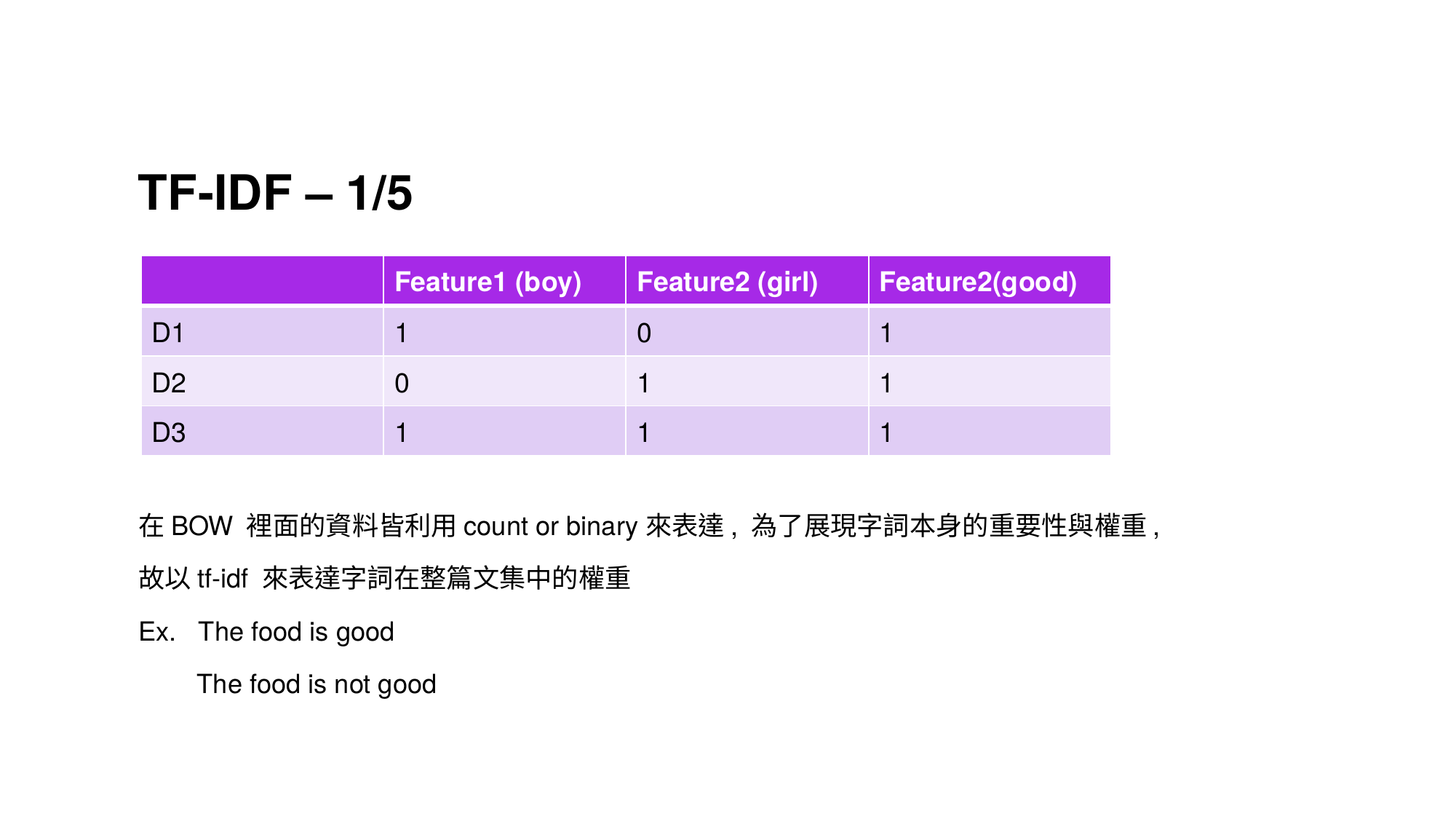

# TF-IDF – 1/5
|  | Feature1 (boy) | Feature2 (girl) | Feature2(good) |
| --- | --- | --- | --- |
| D1 | 1 | 0 | 1 |
| D2 | 0 | 1 | 1 |
| D3 | 1 | 1 | 1 |
在BOW 裡面的資料皆利用count or binary來表達, 為了展現字詞本身的重要性與權重,
故以tf-idf 來表達字詞在整篇文集中的權重
Ex.   The food is good
        The food is not good